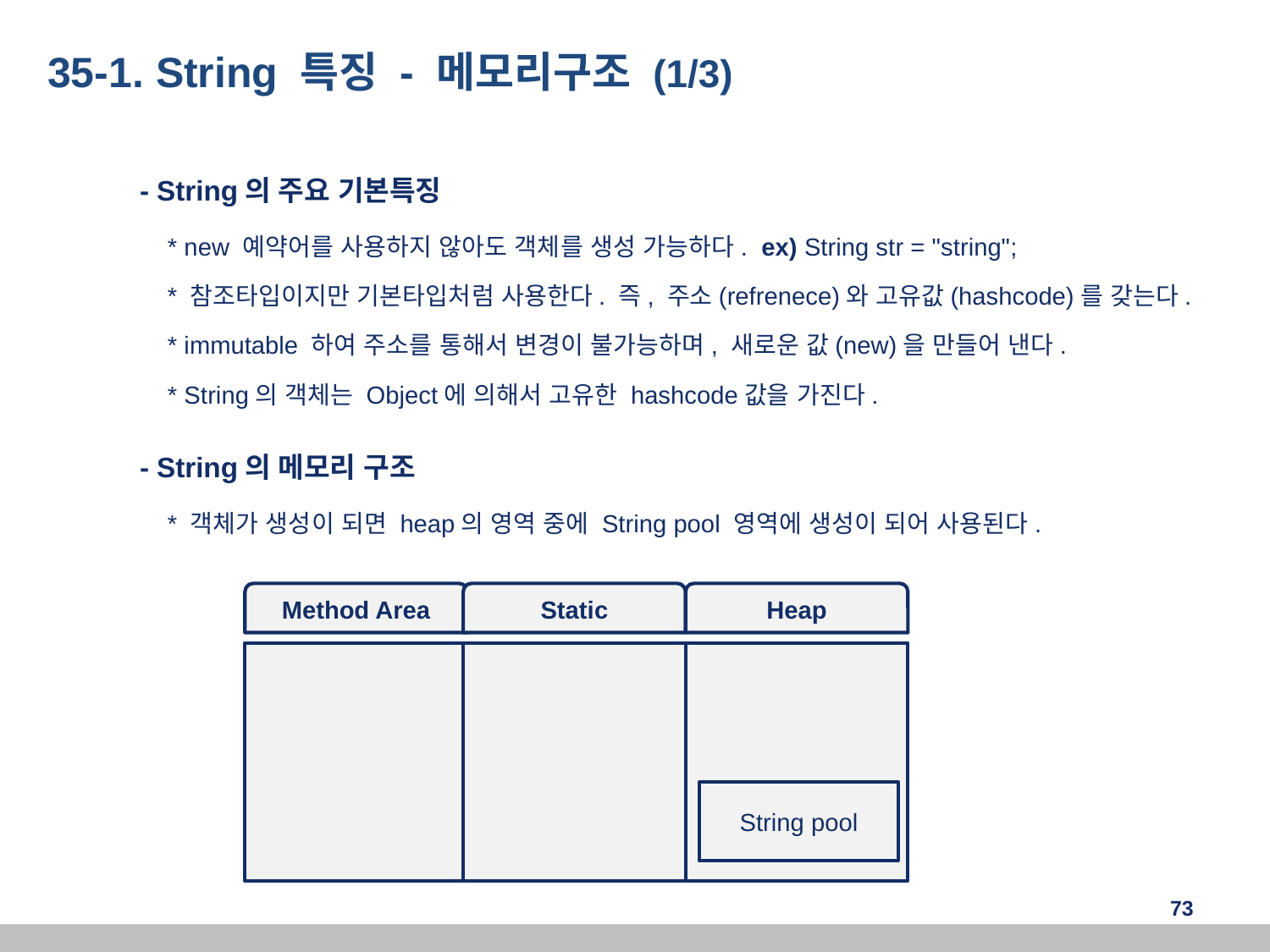

35-1. String 특징 - 메모리구조 (1/3)
- String의 주요 기본특징

    * new 예약어를 사용하지 않아도 객체를 생성 가능하다.  ex) String str = "string";

    * 참조타입이지만 기본타입처럼 사용한다. 즉, 주소(refrenece)와 고유값(hashcode)를 갖는다.

    * immutable 하여 주소를 통해서 변경이 불가능하며, 새로운 값(new)을 만들어 낸다.

    * String의 객체는 Object에 의해서 고유한 hashcode값을 가진다.

- String의 메모리 구조

    * 객체가 생성이 되면 heap의 영역 중에 String pool 영역에 생성이 되어 사용된다.

Method Area
Static
Heap

String pool
73